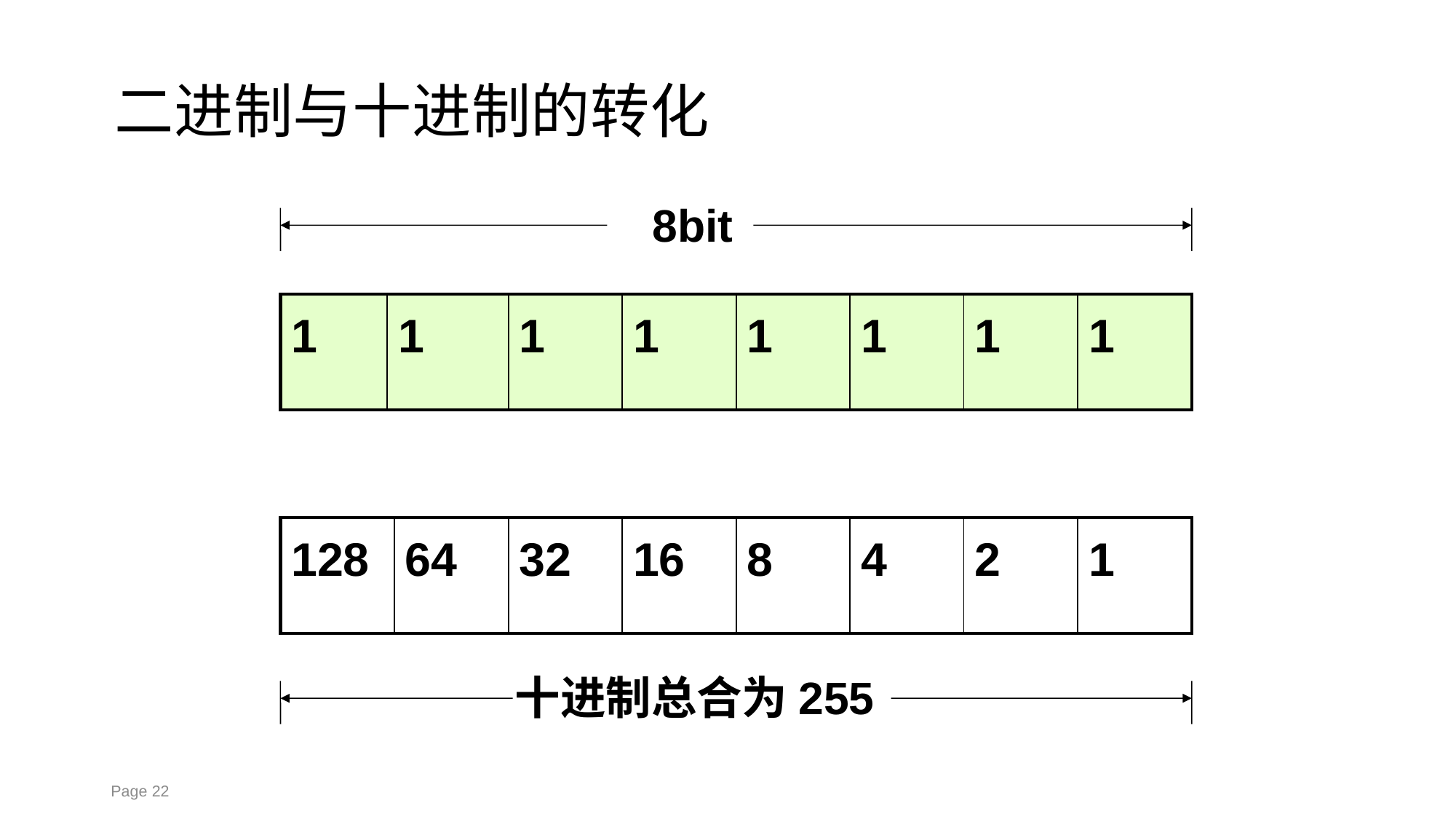

# 二进制与十进制的转化
8bit

| 1 | 1 | 1 | 1 | 1 | 1 | 1 | 1 |
| --- | --- | --- | --- | --- | --- | --- | --- |
| 128 | 64 | 32 | 16 | 8 | 4 | 2 | 1 |
| --- | --- | --- | --- | --- | --- | --- | --- |
十进制总合为255

Page 22